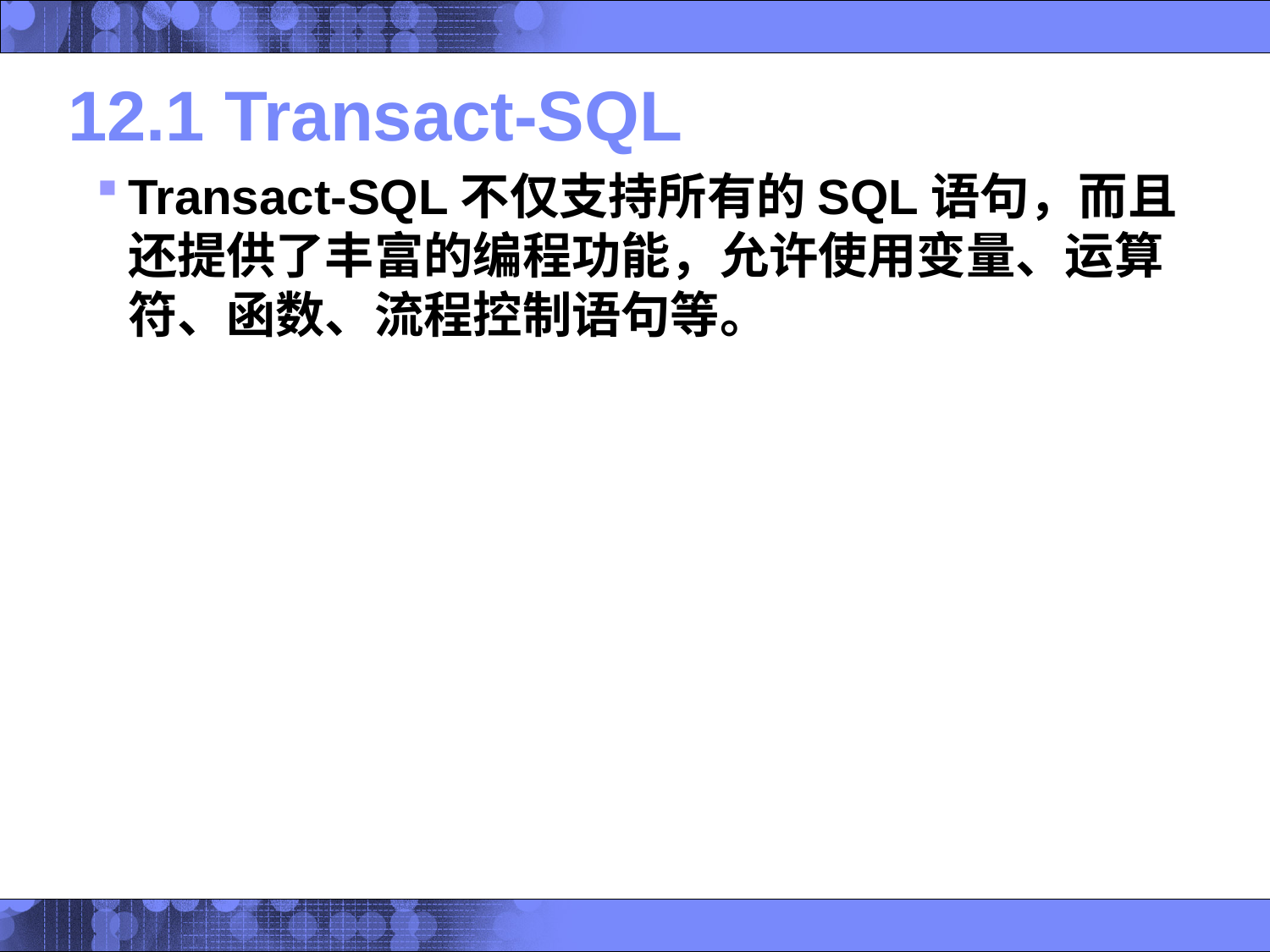

# 12.1 Transact-SQL
Transact-SQL不仅支持所有的SQL语句，而且还提供了丰富的编程功能，允许使用变量、运算符、函数、流程控制语句等。